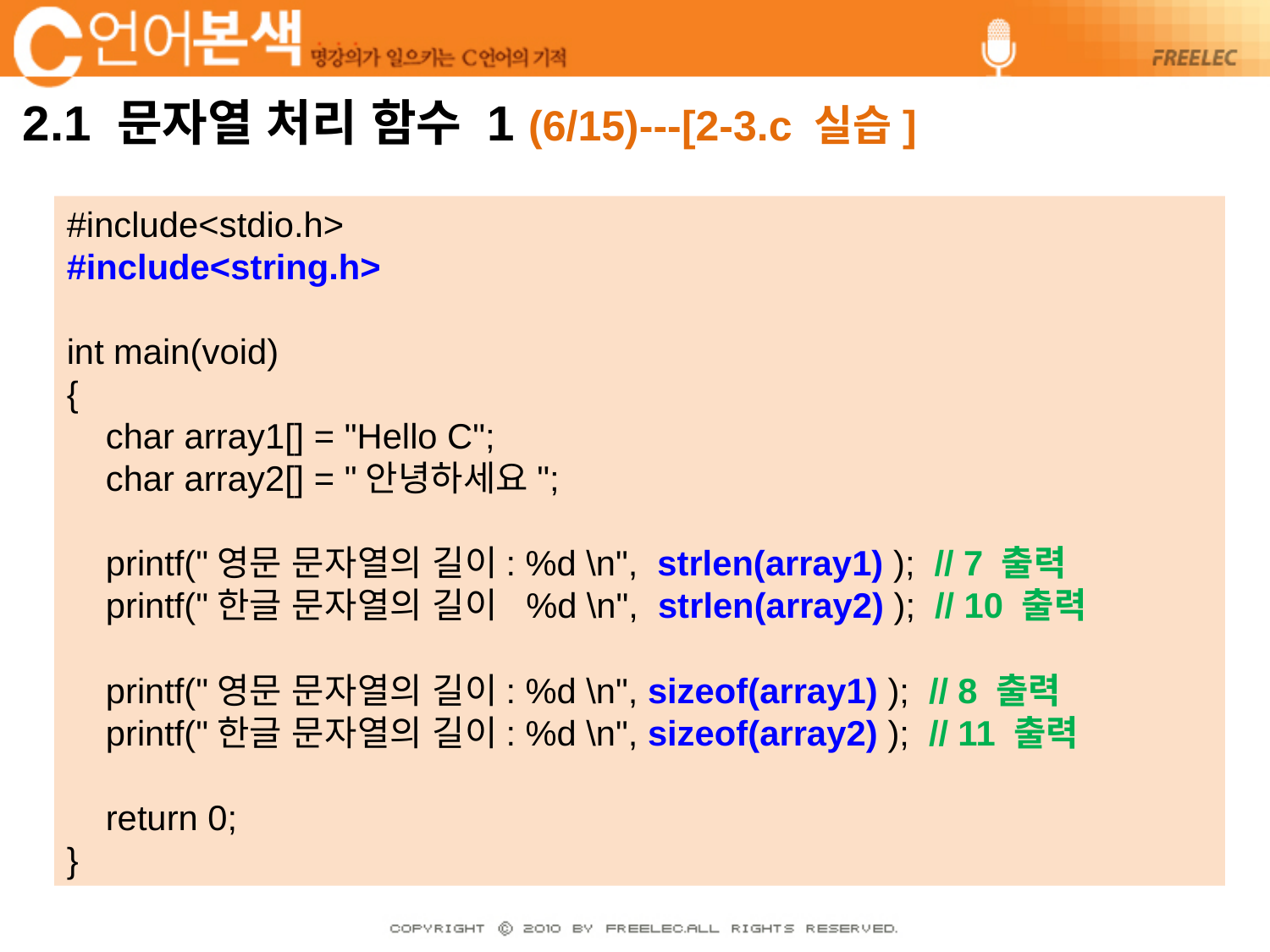

# 2.1 문자열 처리 함수 1 (6/15)---[2-3.c 실습]
#include<stdio.h>
#include<string.h>

int main(void)
{
    char array1[] = "Hello C";
    char array2[] = "안녕하세요";

    printf("영문 문자열의 길이: %d \n",  strlen(array1) );  // 7 출력
    printf("한글 문자열의 길이  %d \n",  strlen(array2) );  // 10 출력

    printf("영문 문자열의 길이: %d \n", sizeof(array1) );  // 8 출력
    printf("한글 문자열의 길이: %d \n", sizeof(array2) );  // 11 출력

    return 0;
}